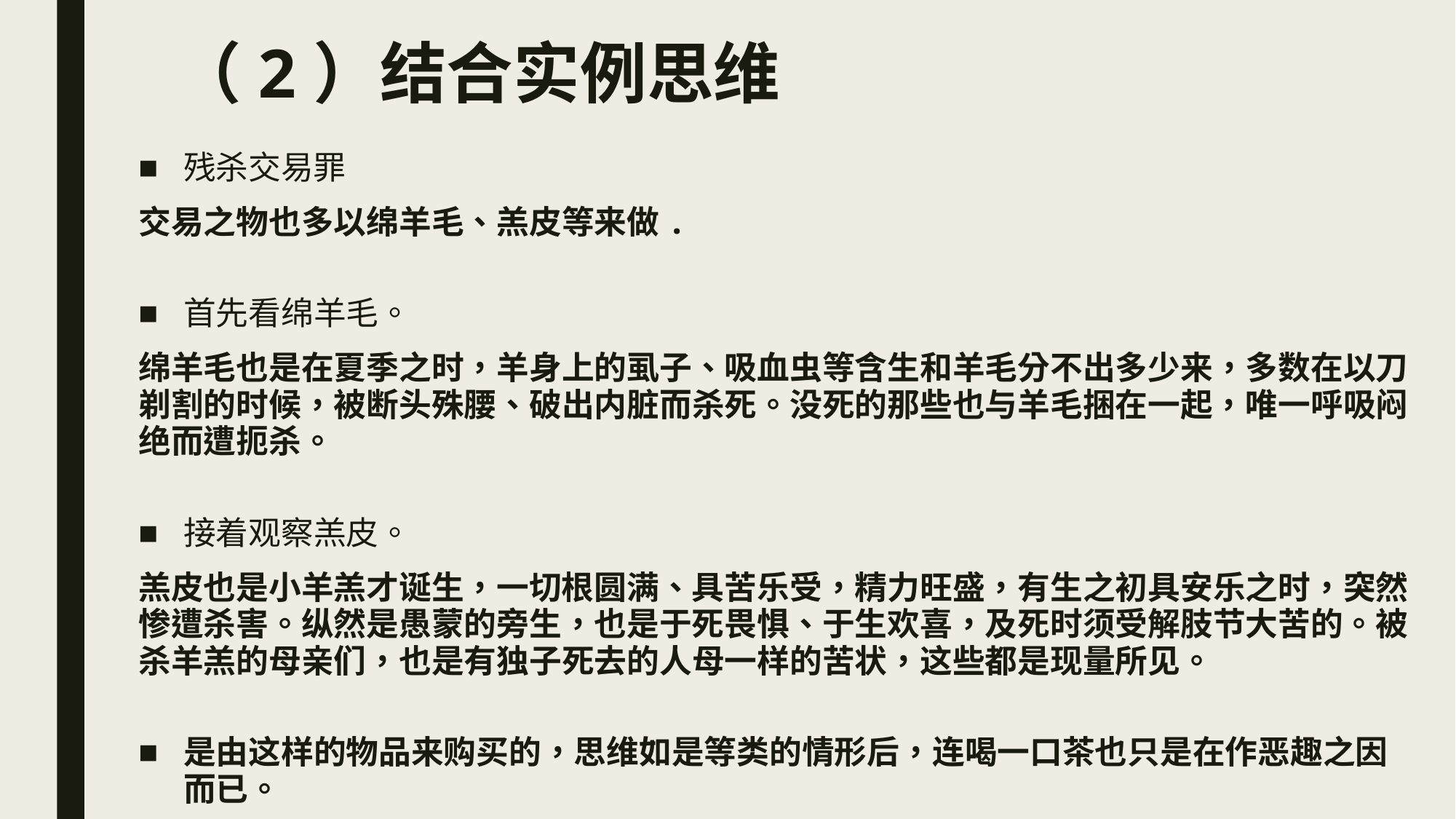

# （2）结合实例思维
残杀交易罪
交易之物也多以绵羊毛、羔皮等来做.
首先看绵羊毛。
绵羊毛也是在夏季之时，羊身上的虱子、吸血虫等含生和羊毛分不出多少来，多数在以刀剃割的时候，被断头殊腰、破出内脏而杀死。没死的那些也与羊毛捆在一起，唯一呼吸闷绝而遭扼杀。
接着观察羔皮。
羔皮也是小羊羔才诞生，一切根圆满、具苦乐受，精力旺盛，有生之初具安乐之时，突然惨遭杀害。纵然是愚蒙的旁生，也是于死畏惧、于生欢喜，及死时须受解肢节大苦的。被杀羊羔的母亲们，也是有独子死去的人母一样的苦状，这些都是现量所见。
是由这样的物品来购买的，思维如是等类的情形后，连喝一口茶也只是在作恶趣之因而已。